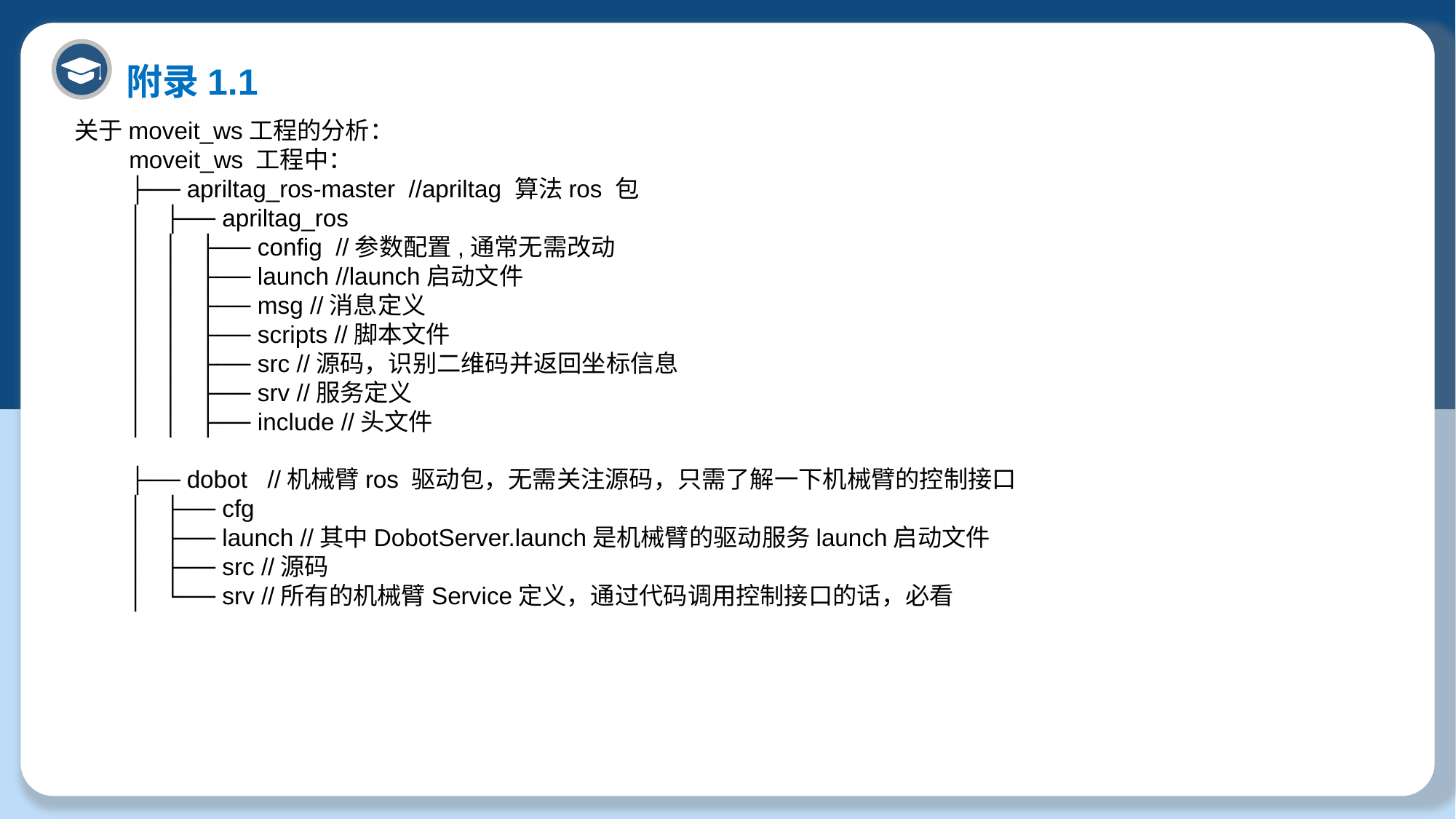

附录1.1
关于moveit_ws工程的分析：
moveit_ws 工程中：
├── apriltag_ros-master  //apriltag 算法ros 包
│   ├── apriltag_ros
│   │   ├── config  //参数配置,通常无需改动
│   │   ├── launch //launch启动文件
│   │   ├── msg //消息定义
│   │   ├── scripts //脚本文件
│   │   ├── src //源码，识别二维码并返回坐标信息
│   │   ├── srv //服务定义
│   │   ├── include //头文件

├── dobot   //机械臂ros 驱动包，无需关注源码，只需了解一下机械臂的控制接口
│   ├── cfg
│   ├── launch //其中DobotServer.launch是机械臂的驱动服务launch启动文件
│   ├── src //源码
│   └── srv //所有的机械臂Service定义，通过代码调用控制接口的话，必看